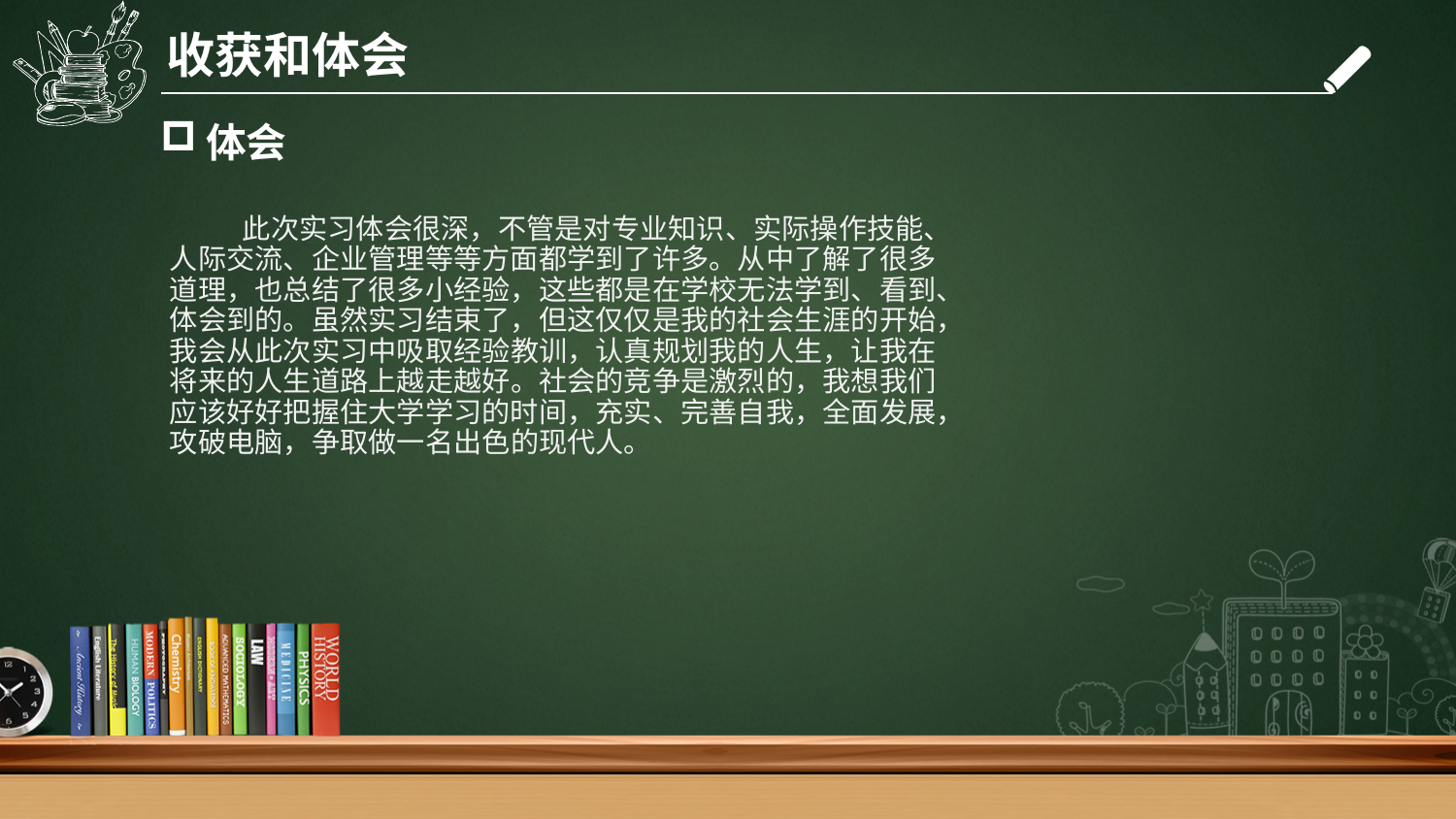

收获和体会

体会
此次实习体会很深，不管是对专业知识、实际操作技能、人际交流、企业管理等等方面都学到了许多。从中了解了很多道理，也总结了很多小经验，这些都是在学校无法学到、看到、体会到的。虽然实习结束了，但这仅仅是我的社会生涯的开始，我会从此次实习中吸取经验教训，认真规划我的人生，让我在将来的人生道路上越走越好。社会的竞争是激烈的，我想我们应该好好把握住大学学习的时间，充实、完善自我，全面发展，攻破电脑，争取做一名出色的现代人。